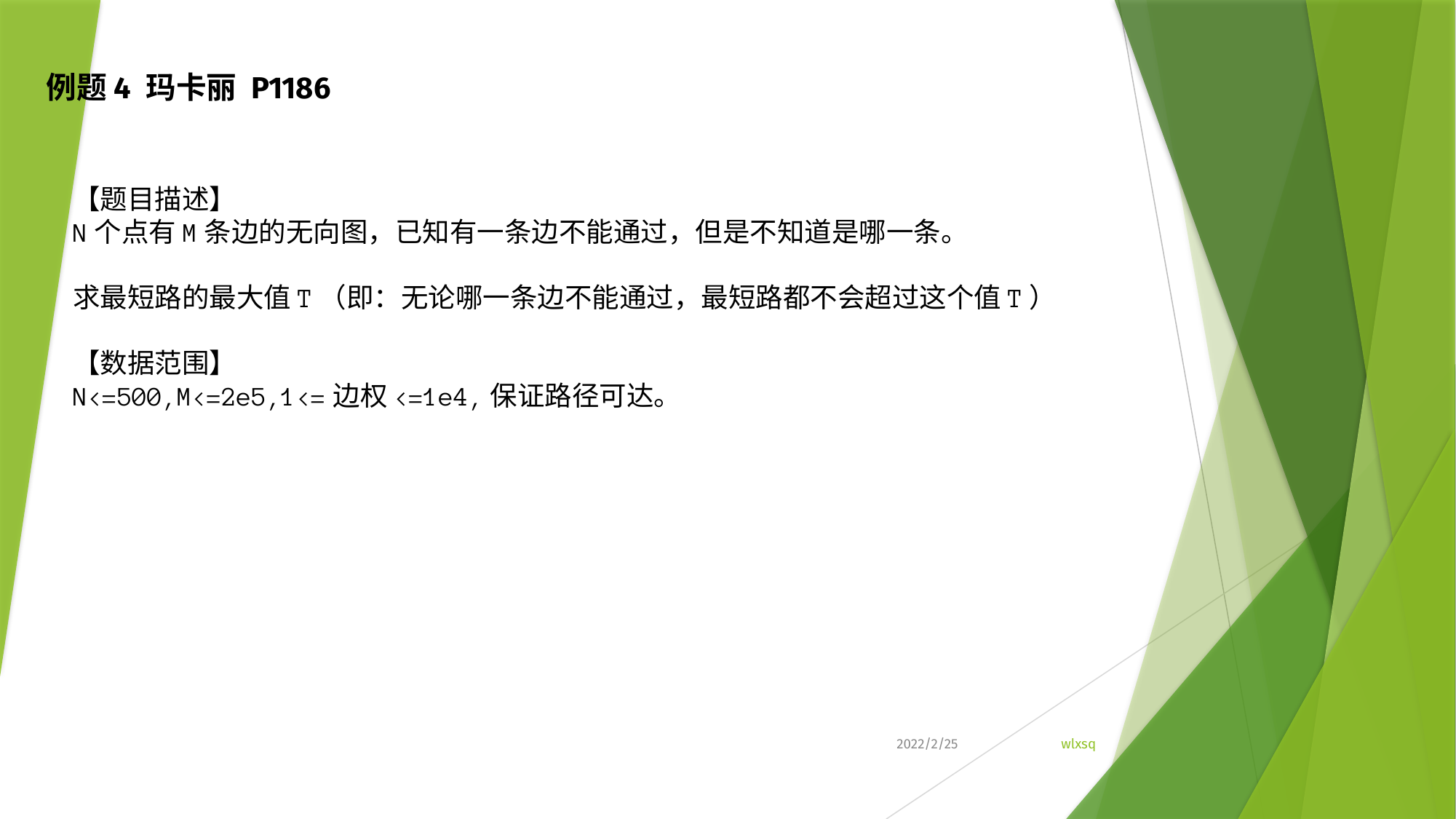

例题4 玛卡丽 P1186
【题目描述】
N个点有M条边的无向图，已知有一条边不能通过，但是不知道是哪一条。

求最短路的最大值T（即：无论哪一条边不能通过，最短路都不会超过这个值T）

【数据范围】
N<=500,M<=2e5,1<=边权<=1e4,保证路径可达。
2022/2/25
6